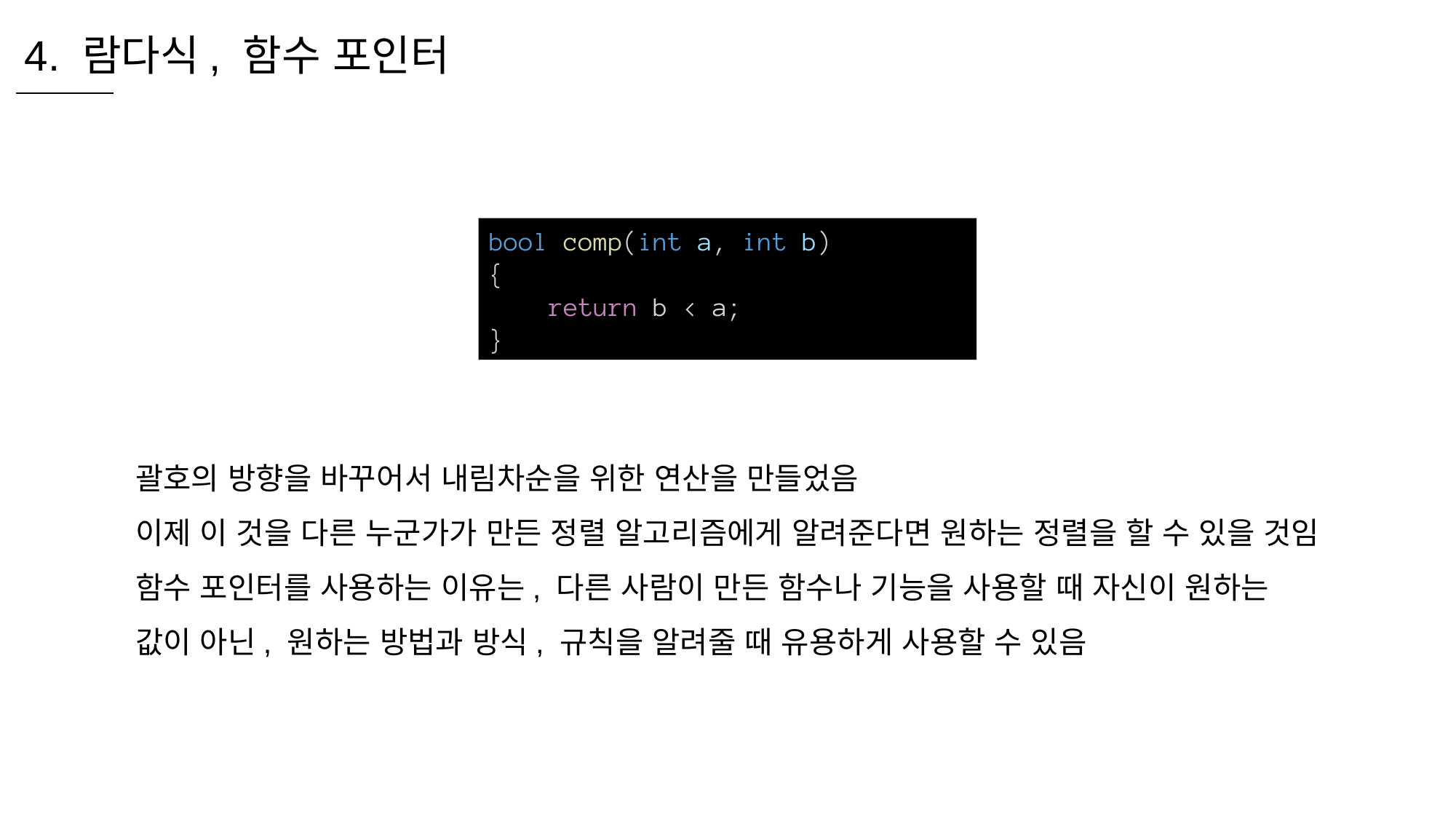

4. 람다식, 함수 포인터
bool comp(int a, int b)
{
    return b < a;
}
괄호의 방향을 바꾸어서 내림차순을 위한 연산을 만들었음
이제 이 것을 다른 누군가가 만든 정렬 알고리즘에게 알려준다면 원하는 정렬을 할 수 있을 것임
함수 포인터를 사용하는 이유는, 다른 사람이 만든 함수나 기능을 사용할 때 자신이 원하는
값이 아닌, 원하는 방법과 방식, 규칙을 알려줄 때 유용하게 사용할 수 있음